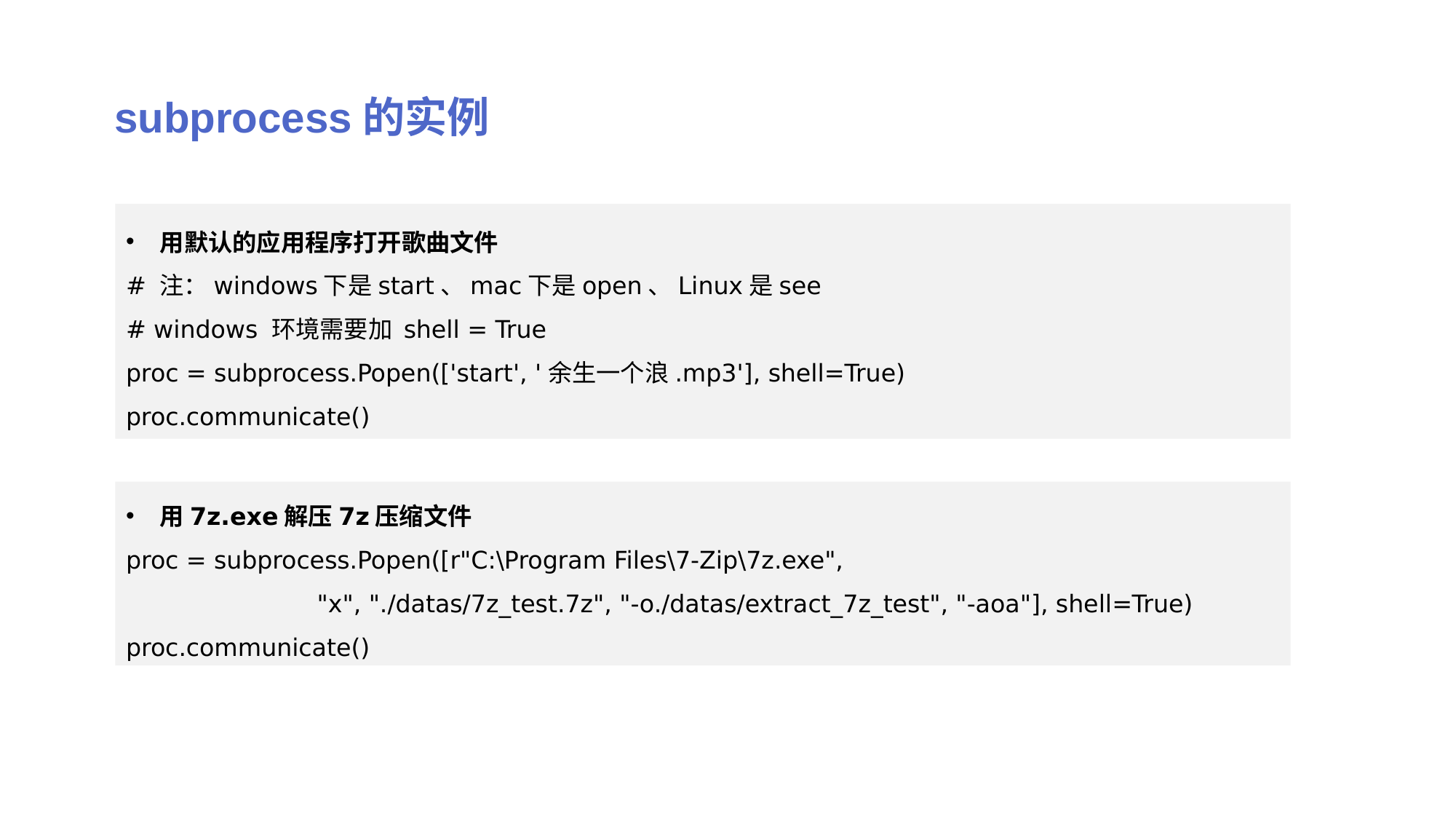

subprocess的实例
用默认的应用程序打开歌曲文件
# 注：windows下是start、mac下是open、Linux是see
# windows 环境需要加 shell = True
proc = subprocess.Popen(['start', '余生一个浪.mp3'], shell=True)
proc.communicate()
用7z.exe解压7z压缩文件
proc = subprocess.Popen([r"C:\Program Files\7-Zip\7z.exe",
                         "x", "./datas/7z_test.7z", "-o./datas/extract_7z_test", "-aoa"], shell=True)
proc.communicate()